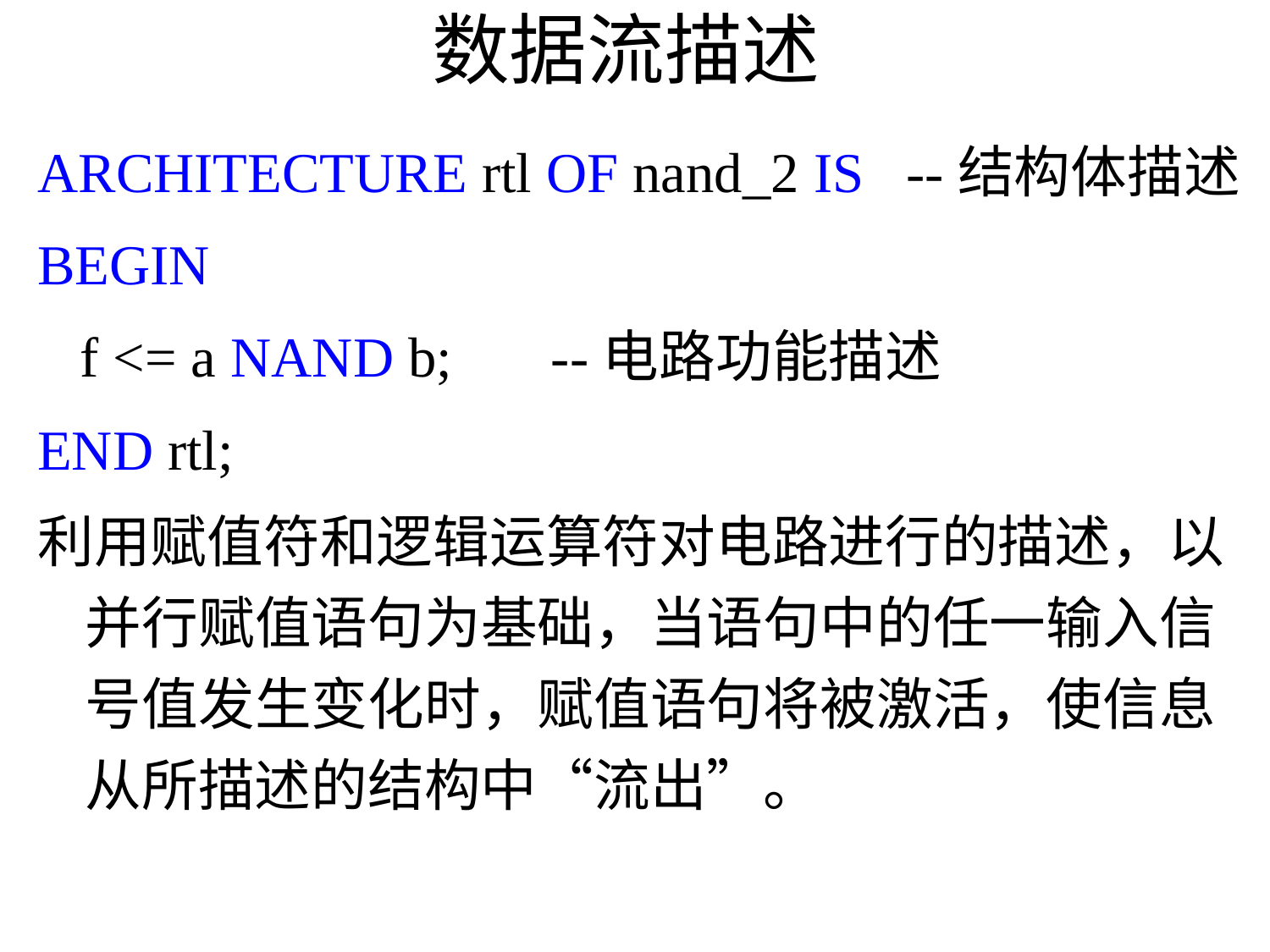

# 数据流描述
ARCHITECTURE rtl OF nand_2 IS   --结构体描述
BEGIN
   f <= a NAND b;       --电路功能描述
END rtl;
利用赋值符和逻辑运算符对电路进行的描述，以并行赋值语句为基础，当语句中的任一输入信号值发生变化时，赋值语句将被激活，使信息从所描述的结构中“流出”。